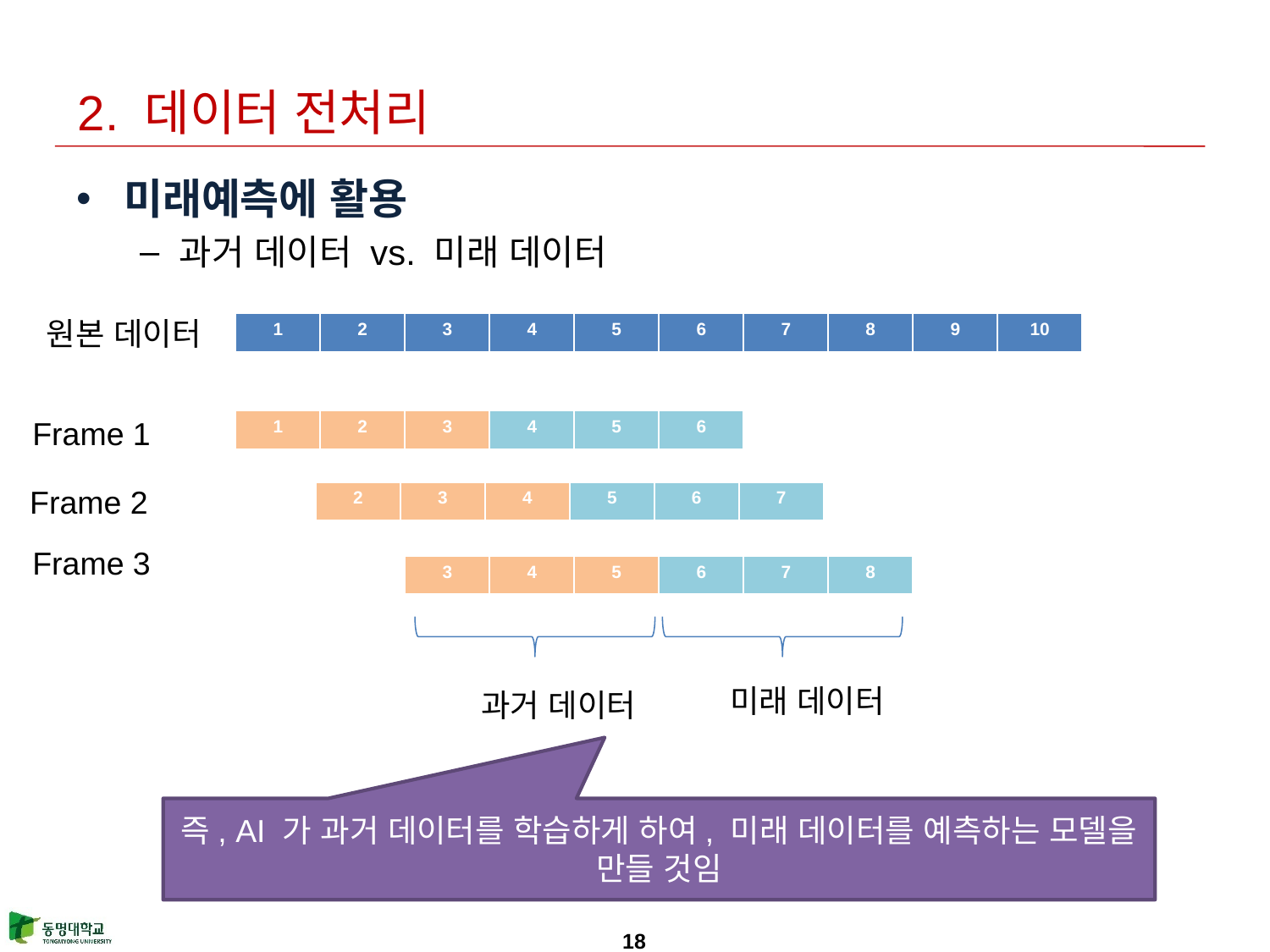

# 2. 데이터 전처리
미래예측에 활용
과거 데이터 vs. 미래 데이터
원본 데이터
| 1 | 2 | 3 | 4 | 5 | 6 | 7 | 8 | 9 | 10 |
| --- | --- | --- | --- | --- | --- | --- | --- | --- | --- |
Frame 1
| 1 | 2 | 3 | 4 | 5 | 6 |
| --- | --- | --- | --- | --- | --- |
Frame 2
| 2 | 3 | 4 | 5 | 6 | 7 |
| --- | --- | --- | --- | --- | --- |

Frame 3
| 3 | 4 | 5 | 6 | 7 | 8 |
| --- | --- | --- | --- | --- | --- |
미래 데이터
과거 데이터
즉, AI 가 과거 데이터를 학습하게 하여, 미래 데이터를 예측하는 모델을 만들 것임
18